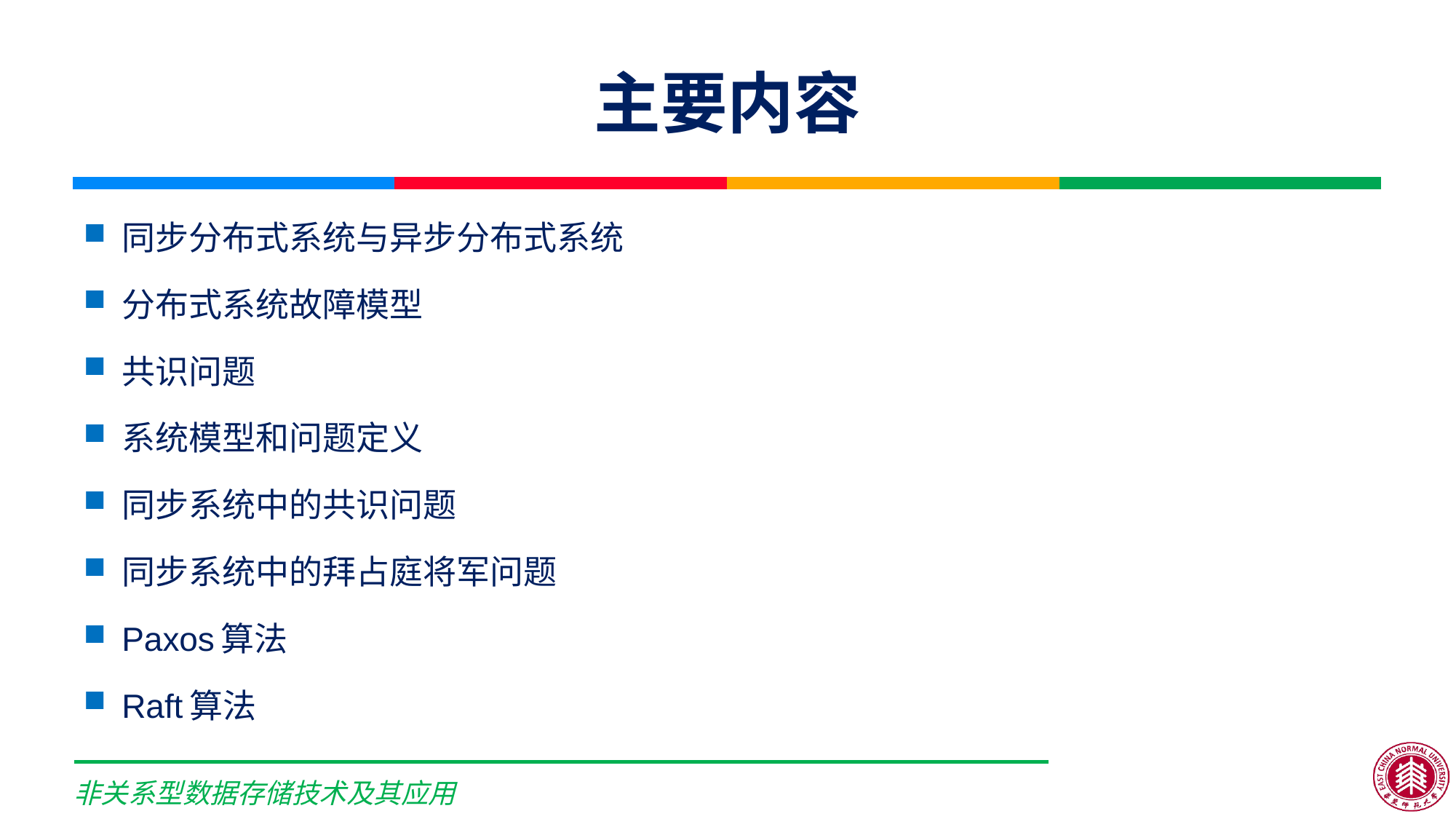

# 主要内容
同步分布式系统与异步分布式系统
分布式系统故障模型
共识问题
系统模型和问题定义
同步系统中的共识问题
同步系统中的拜占庭将军问题
Paxos算法
Raft算法